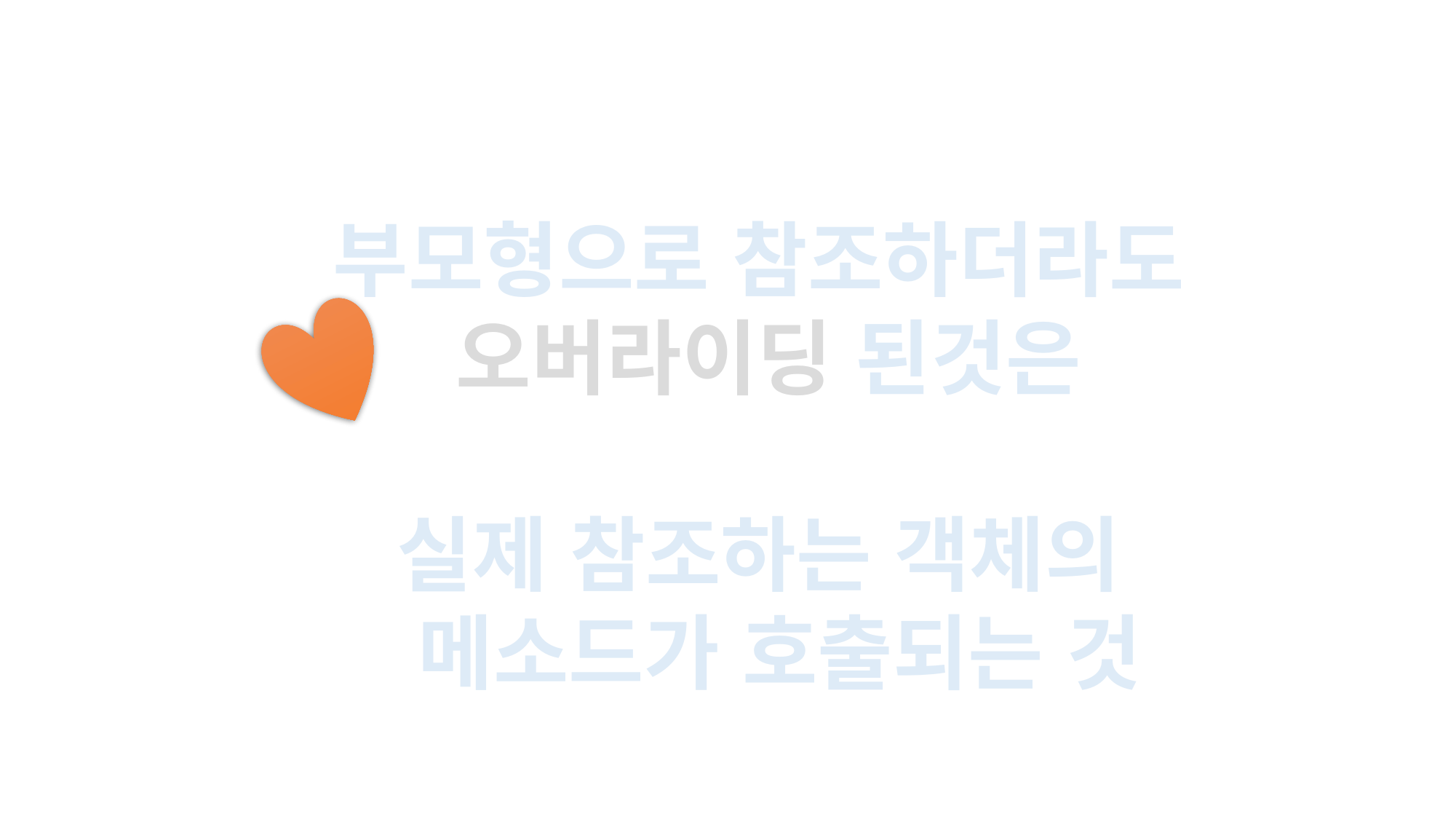

부모형으로 참조하더라도
 오버라이딩 된것은

실제 참조하는 객체의
 메소드가 호출되는 것